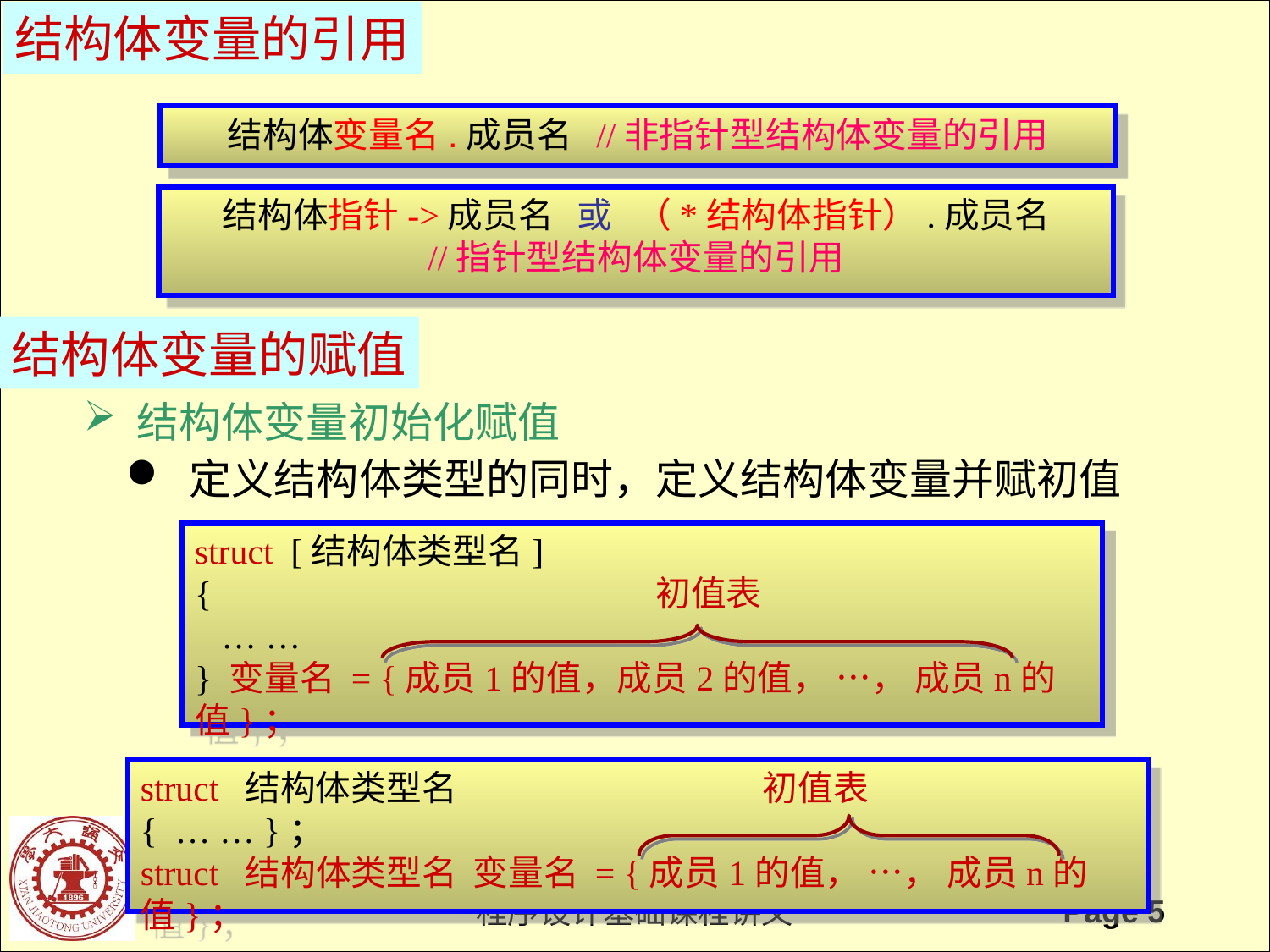

结构体变量的引用
结构体变量名.成员名  //非指针型结构体变量的引用
结构体指针->成员名   或   （*结构体指针）.成员名
//指针型结构体变量的引用
结构体变量的赋值
 结构体变量初始化赋值
定义结构体类型的同时，定义结构体变量并赋初值

struct  [结构体类型名]
{                                                 初值表
   … …
} 变量名 = {成员1的值，成员2的值， …， 成员n的值}；

struct  结构体类型名                                       初值表
{  … … }；
struct  结构体类型名  变量名 = {成员1的值， …， 成员n的值}；